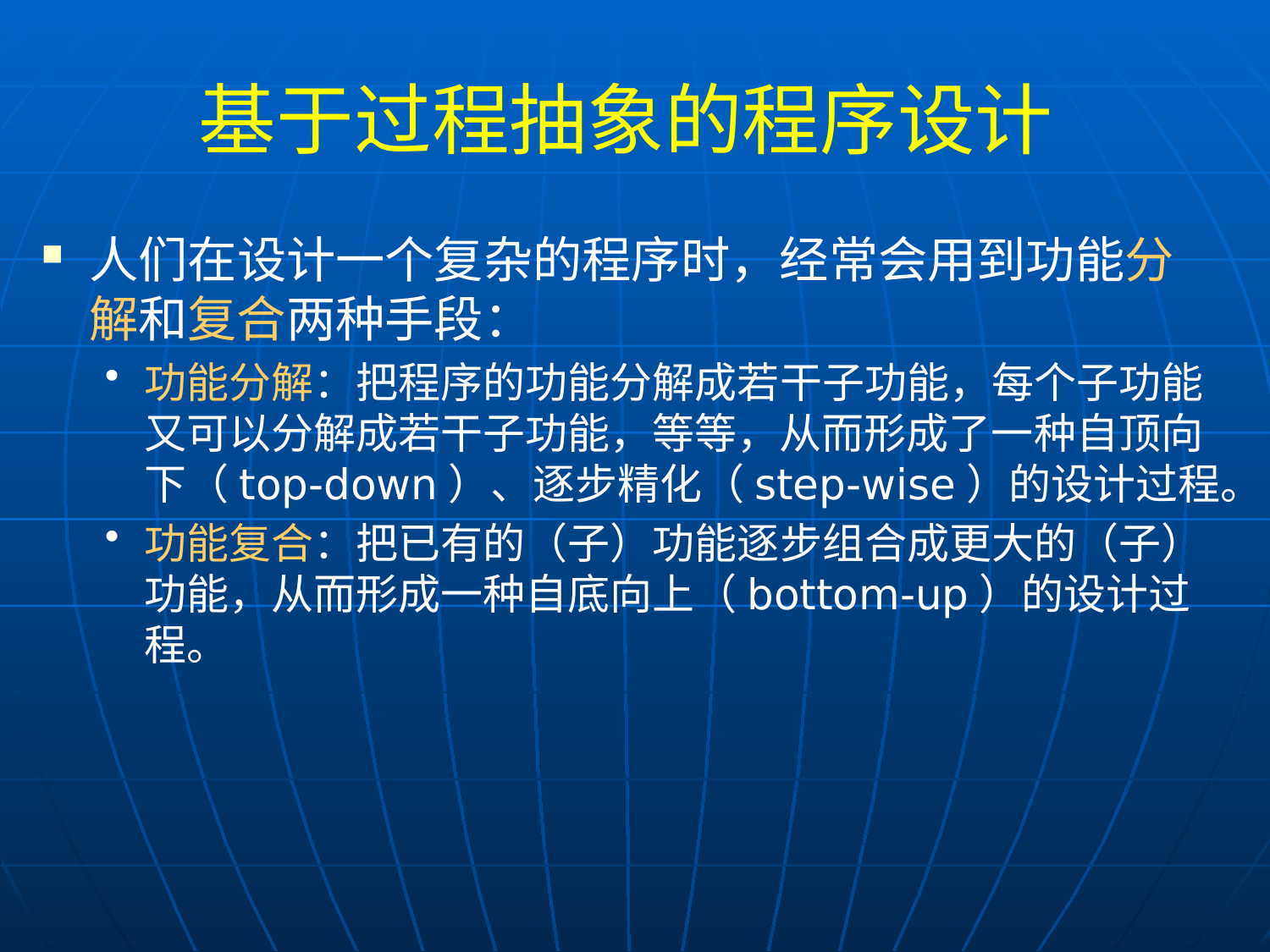

# 基于过程抽象的程序设计
人们在设计一个复杂的程序时，经常会用到功能分解和复合两种手段：
功能分解：把程序的功能分解成若干子功能，每个子功能又可以分解成若干子功能，等等，从而形成了一种自顶向下（top-down）、逐步精化（step-wise）的设计过程。
功能复合：把已有的（子）功能逐步组合成更大的（子）功能，从而形成一种自底向上（bottom-up）的设计过程。